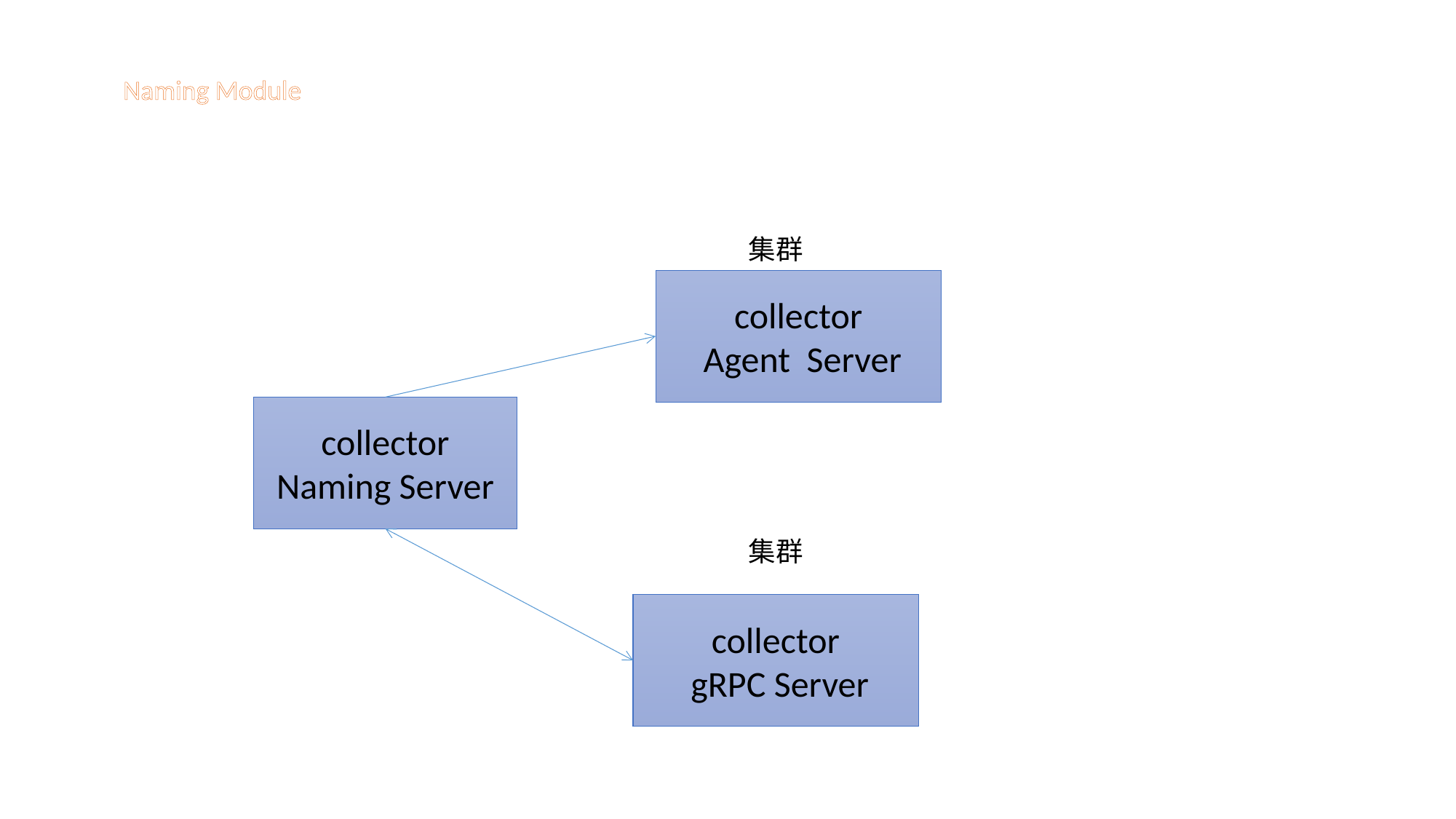

Naming Module
集群
collector
 Agent  Server
collector Naming Server
集群
collector
 gRPC Server